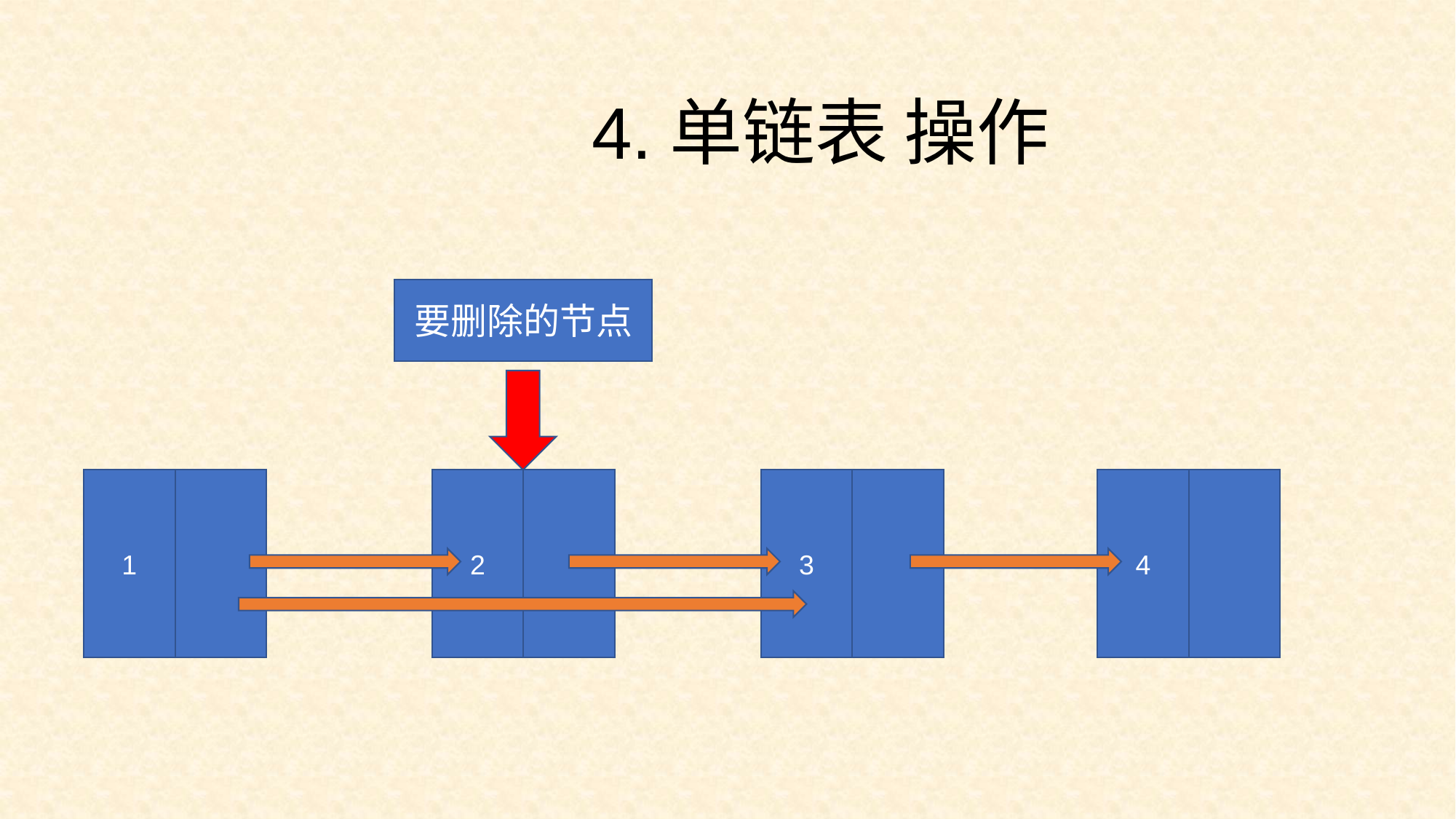

4.单链表 操作
要删除的节点

1

2

3

4